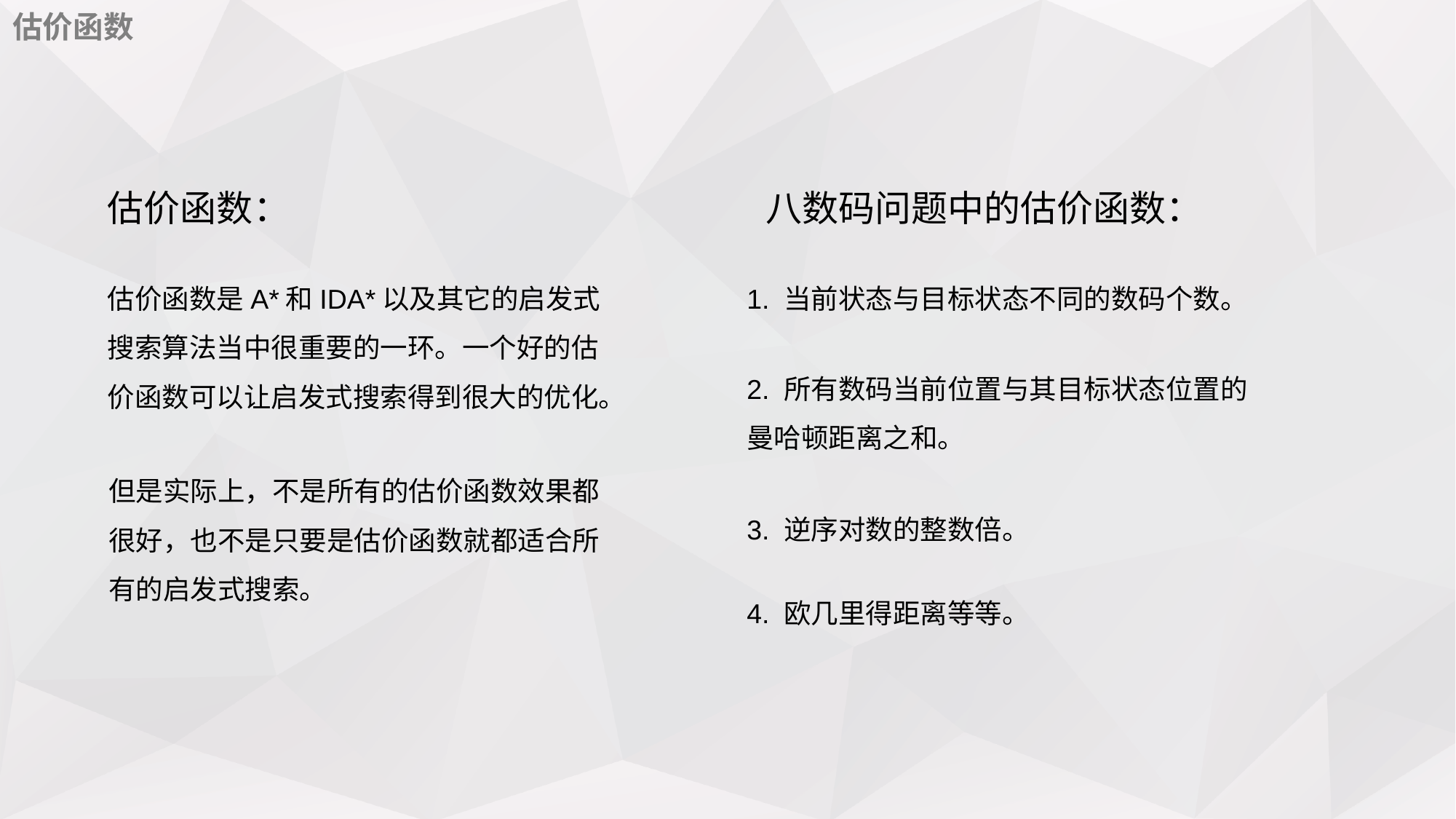

估价函数
估价函数：
八数码问题中的估价函数：
估价函数是A*和IDA*以及其它的启发式搜索算法当中很重要的一环。一个好的估价函数可以让启发式搜索得到很大的优化。
1. 当前状态与目标状态不同的数码个数。
2. 所有数码当前位置与其目标状态位置的曼哈顿距离之和。
但是实际上，不是所有的估价函数效果都很好，也不是只要是估价函数就都适合所有的启发式搜索。
3. 逆序对数的整数倍。
4. 欧几里得距离等等。